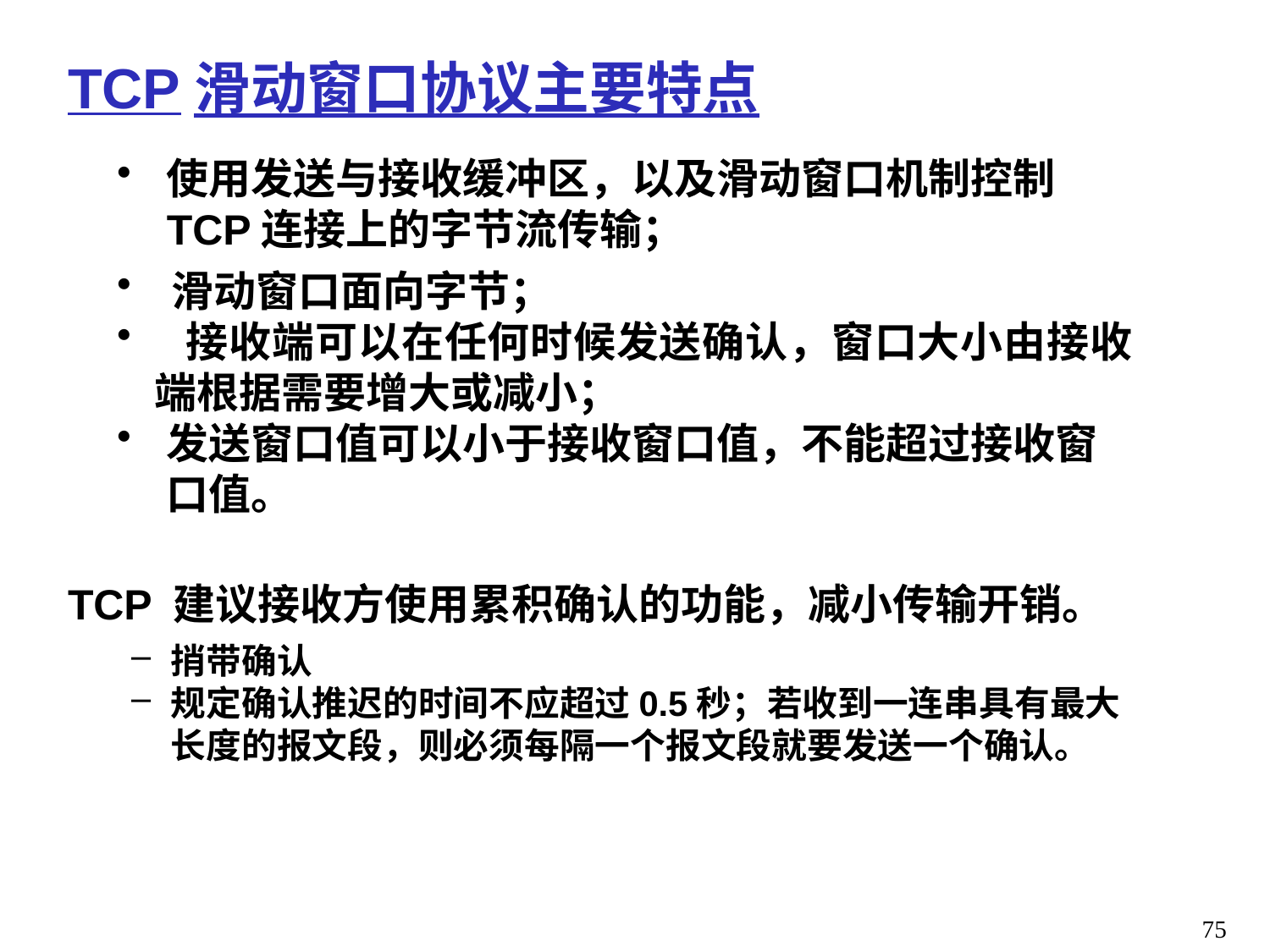

TCP滑动窗口协议主要特点
使用发送与接收缓冲区，以及滑动窗口机制控制TCP连接上的字节流传输；
   滑动窗口面向字节；
  接收端可以在任何时候发送确认，窗口大小由接收端根据需要增大或减小；
发送窗口值可以小于接收窗口值，不能超过接收窗口值。

TCP 建议接收方使用累积确认的功能，减小传输开销。
捎带确认
规定确认推迟的时间不应超过0.5秒；若收到一连串具有最大长度的报文段，则必须每隔一个报文段就要发送一个确认。

75